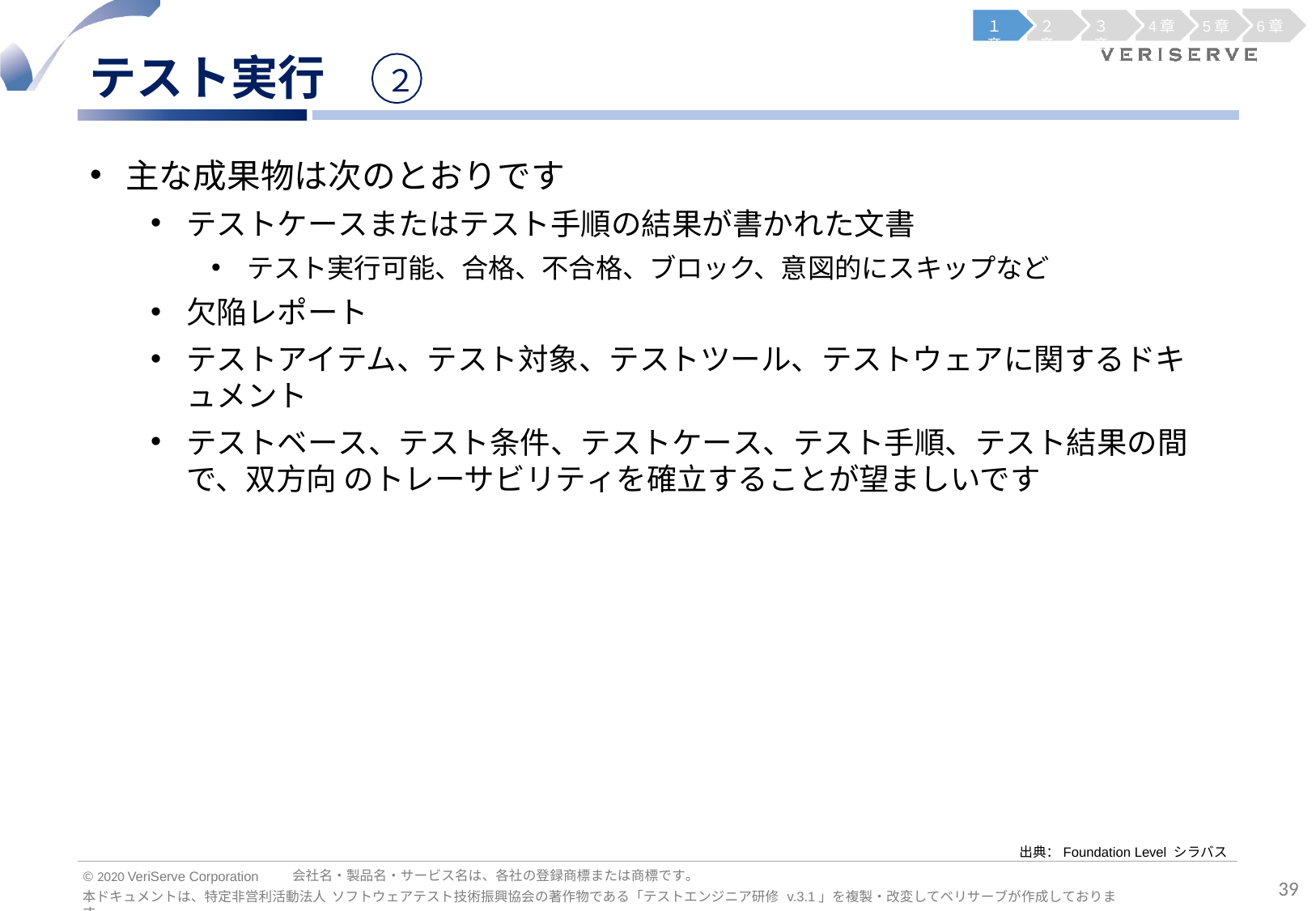

１章
２章
３章
4章
5章
6章
テスト実行

２
主な成果物は次のとおりです
テストケースまたはテスト手順の結果が書かれた文書
テスト実行可能、合格、不合格、ブロック、意図的にスキップなど
欠陥レポート
テストアイテム、テスト対象、テストツール、テストウェアに関するドキュメント
テストベース、テスト条件、テストケース、テスト手順、テスト結果の間で、双方向 のトレーサビリティを確立することが望ましいです
出典：Foundation Level シラバス
会社名・製品名・サービス名は、各社の登録商標または商標です。
© 2020 VeriServe Corporation
39
本ドキュメントは、特定非営利活動法人 ソフトウェアテスト技術振興協会の著作物である「テストエンジニア研修 v.3.1」を複製・改変してベリサーブが作成しております。